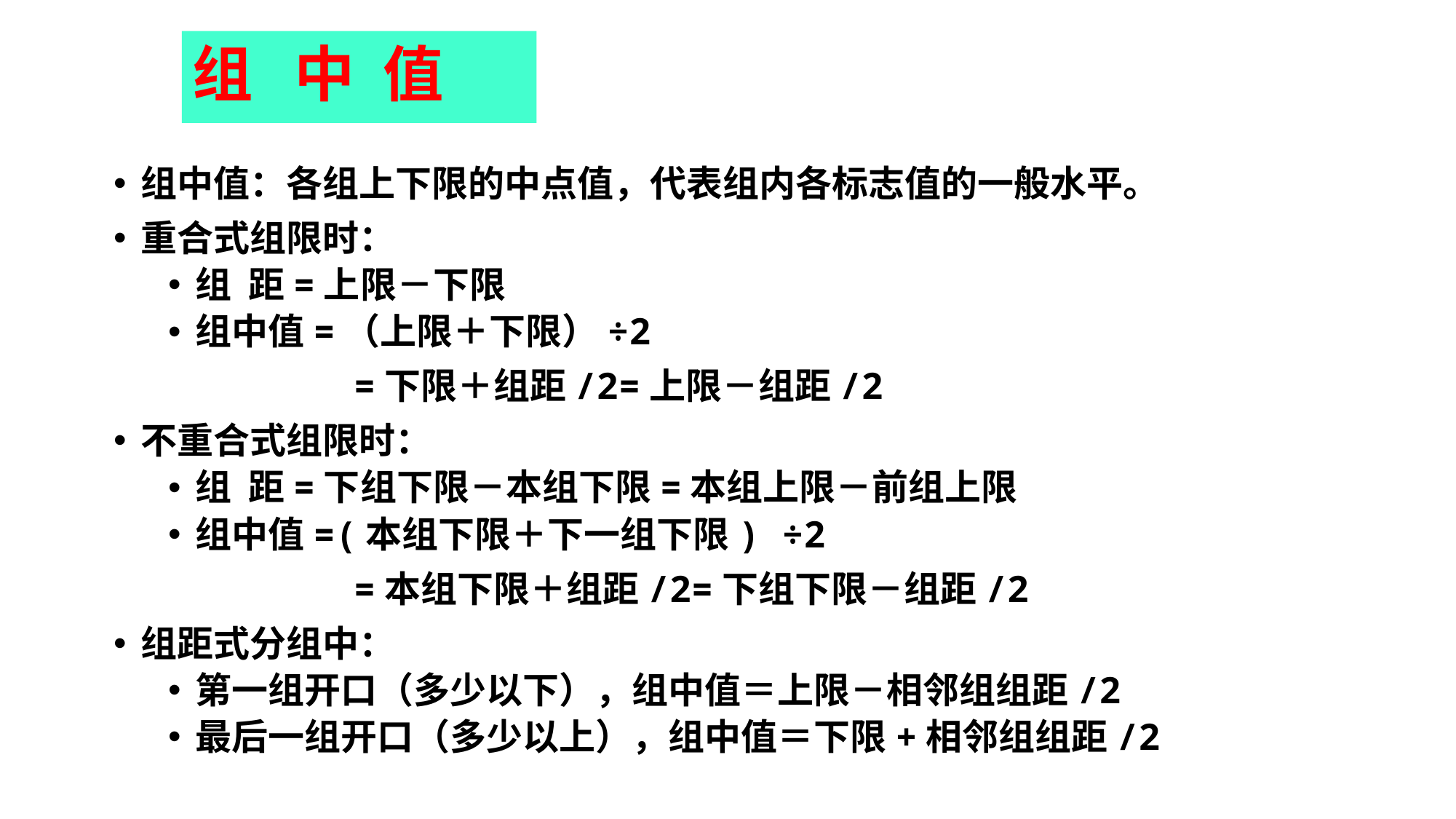

# 组   中  值
组中值：各组上下限的中点值，代表组内各标志值的一般水平。
重合式组限时：
组  距=上限－下限
组中值=（上限＋下限）÷2
           =下限＋组距/2=上限－组距/2
不重合式组限时：
组  距=下组下限－本组下限=本组上限－前组上限
组中值=(本组下限＋下一组下限) ÷2
           =本组下限＋组距/2=下组下限－组距/2
组距式分组中：
第一组开口（多少以下），组中值＝上限－相邻组组距/2
最后一组开口（多少以上），组中值＝下限+相邻组组距/2